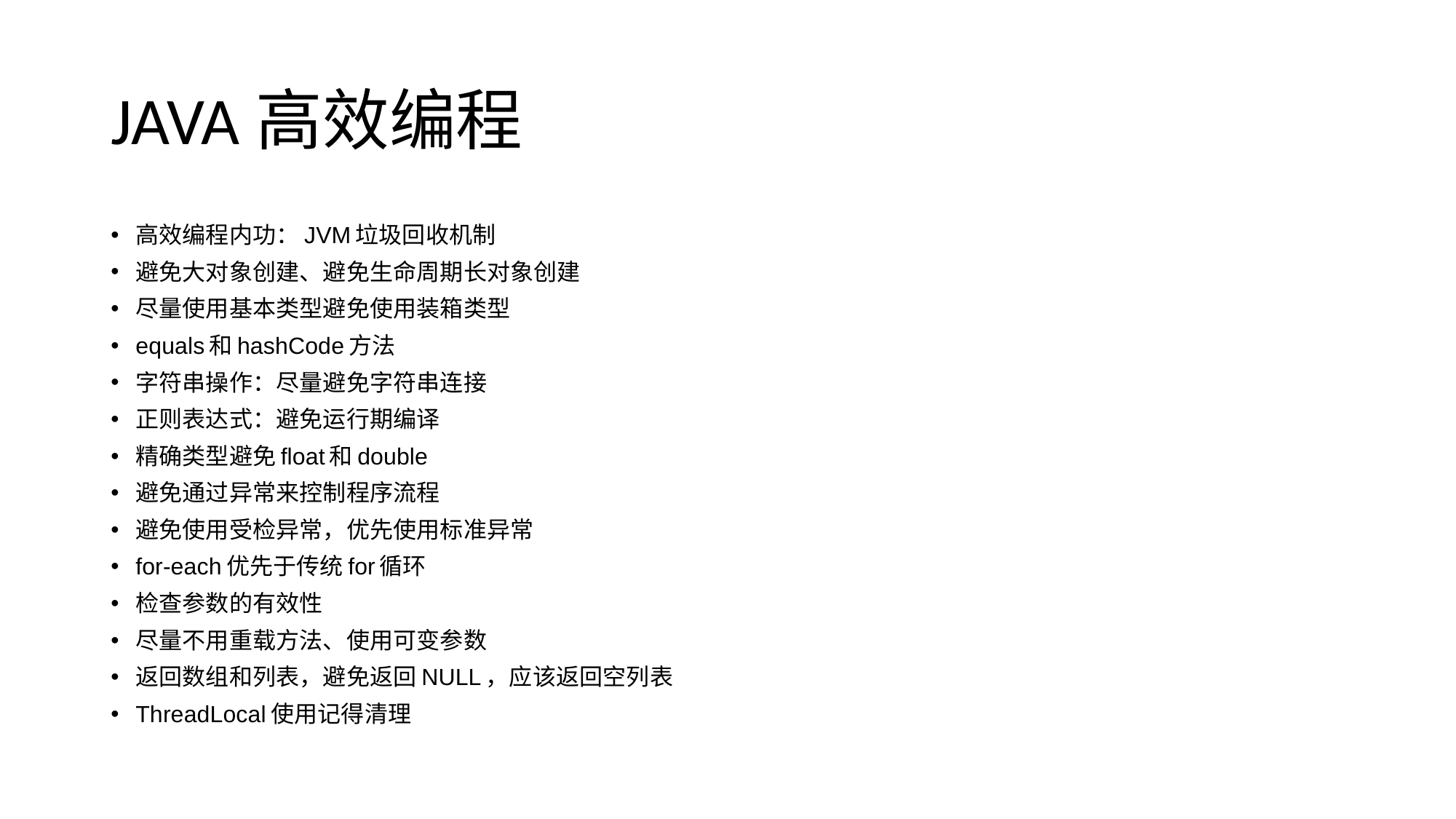

# JAVA高效编程
高效编程内功：JVM垃圾回收机制
避免大对象创建、避免生命周期长对象创建
尽量使用基本类型避免使用装箱类型
equals和hashCode方法
字符串操作：尽量避免字符串连接
正则表达式：避免运行期编译
精确类型避免float和double
避免通过异常来控制程序流程
避免使用受检异常，优先使用标准异常
for-each优先于传统for循环
检查参数的有效性
尽量不用重载方法、使用可变参数
返回数组和列表，避免返回NULL，应该返回空列表
ThreadLocal使用记得清理